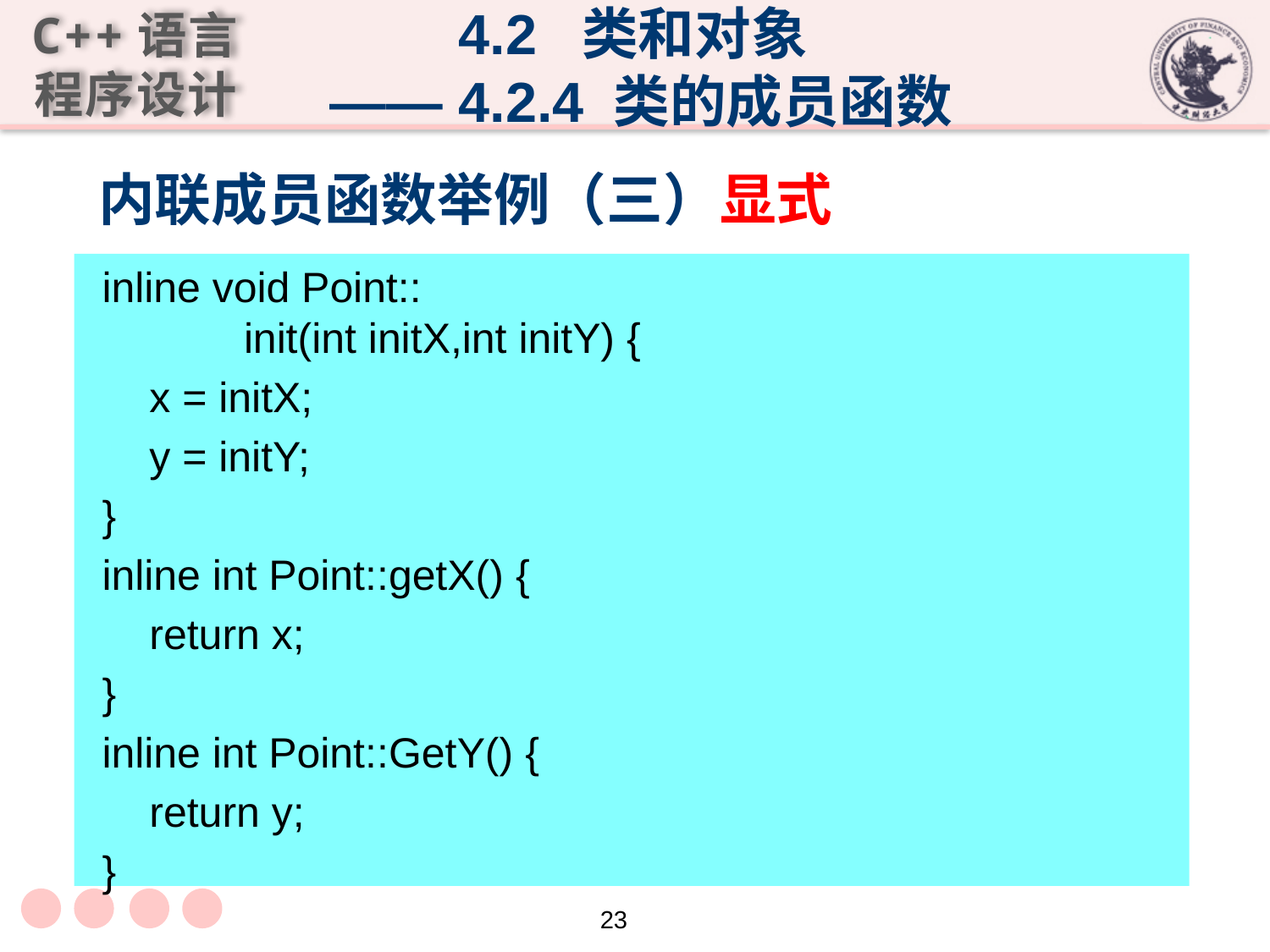

4.2  类和对象
 —— 4.2.4 类的成员函数
# 内联成员函数举例（三）显式
inline void Point::
         init(int initX,int initY) {
    x = initX;
    y = initY;
}
inline int Point::getX() {
    return x;
}
inline int Point::GetY() {
    return y;
}
23